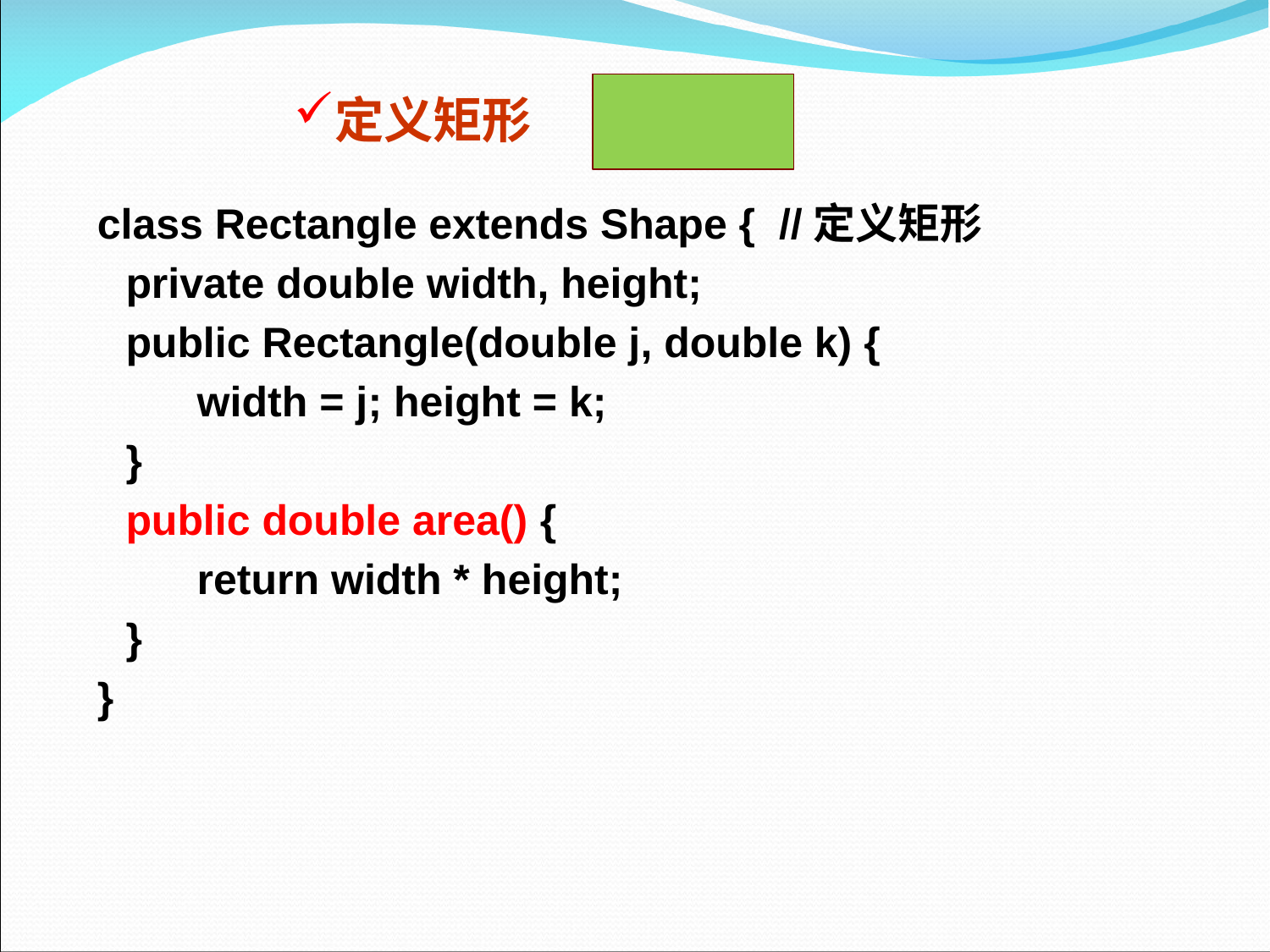

# 定义矩形

class Rectangle extends Shape {  //定义矩形
	private double width, height;
	public Rectangle(double j, double k) {
	      width = j; height = k;
	}
	public double area() {
	      return width * height;
	}
}